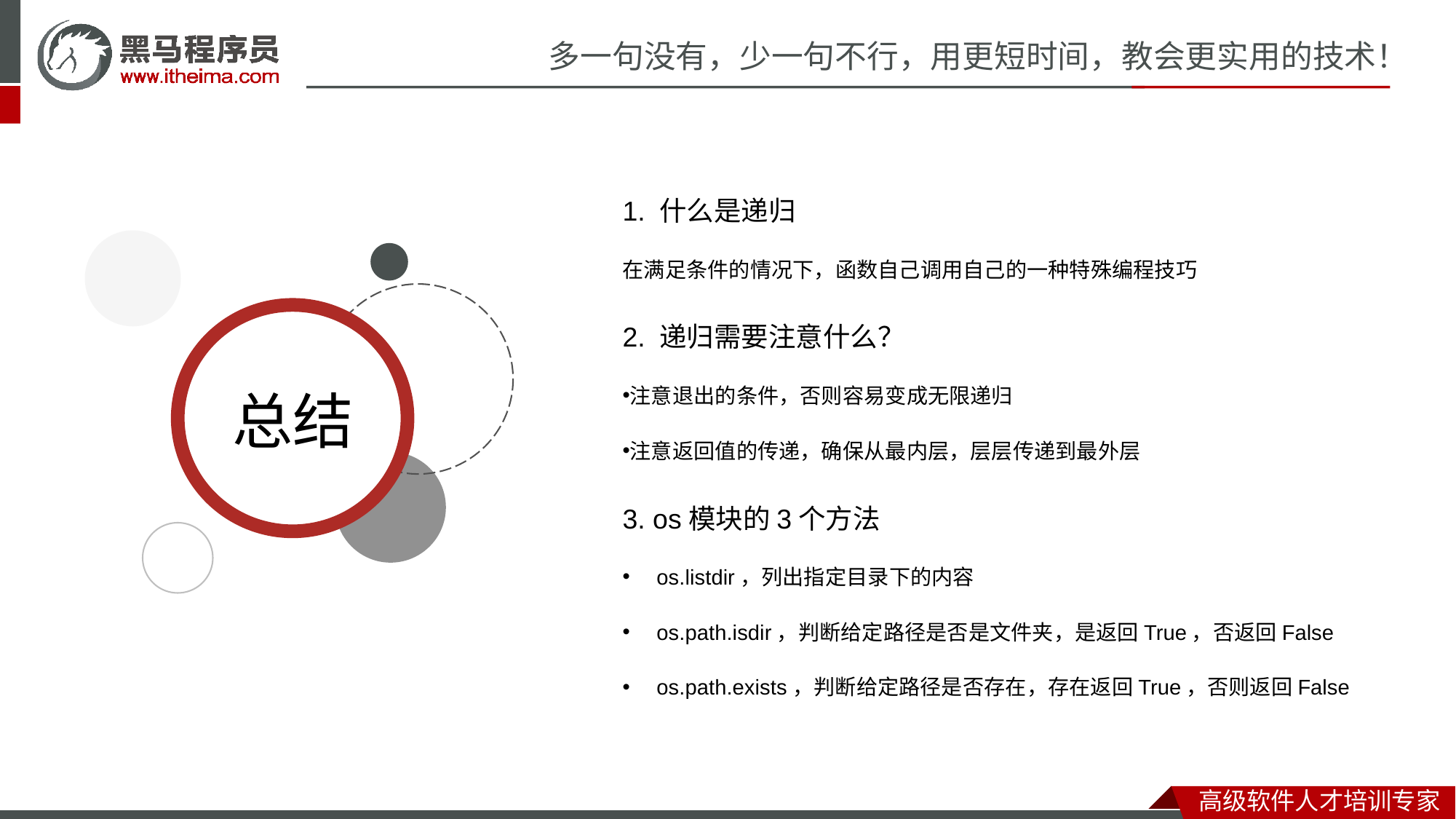

1. 什么是递归
在满足条件的情况下，函数自己调用自己的一种特殊编程技巧
2. 递归需要注意什么？
注意退出的条件，否则容易变成无限递归
注意返回值的传递，确保从最内层，层层传递到最外层
3. os模块的3个方法
os.listdir，列出指定目录下的内容
os.path.isdir，判断给定路径是否是文件夹，是返回True，否返回False
os.path.exists，判断给定路径是否存在，存在返回True，否则返回False